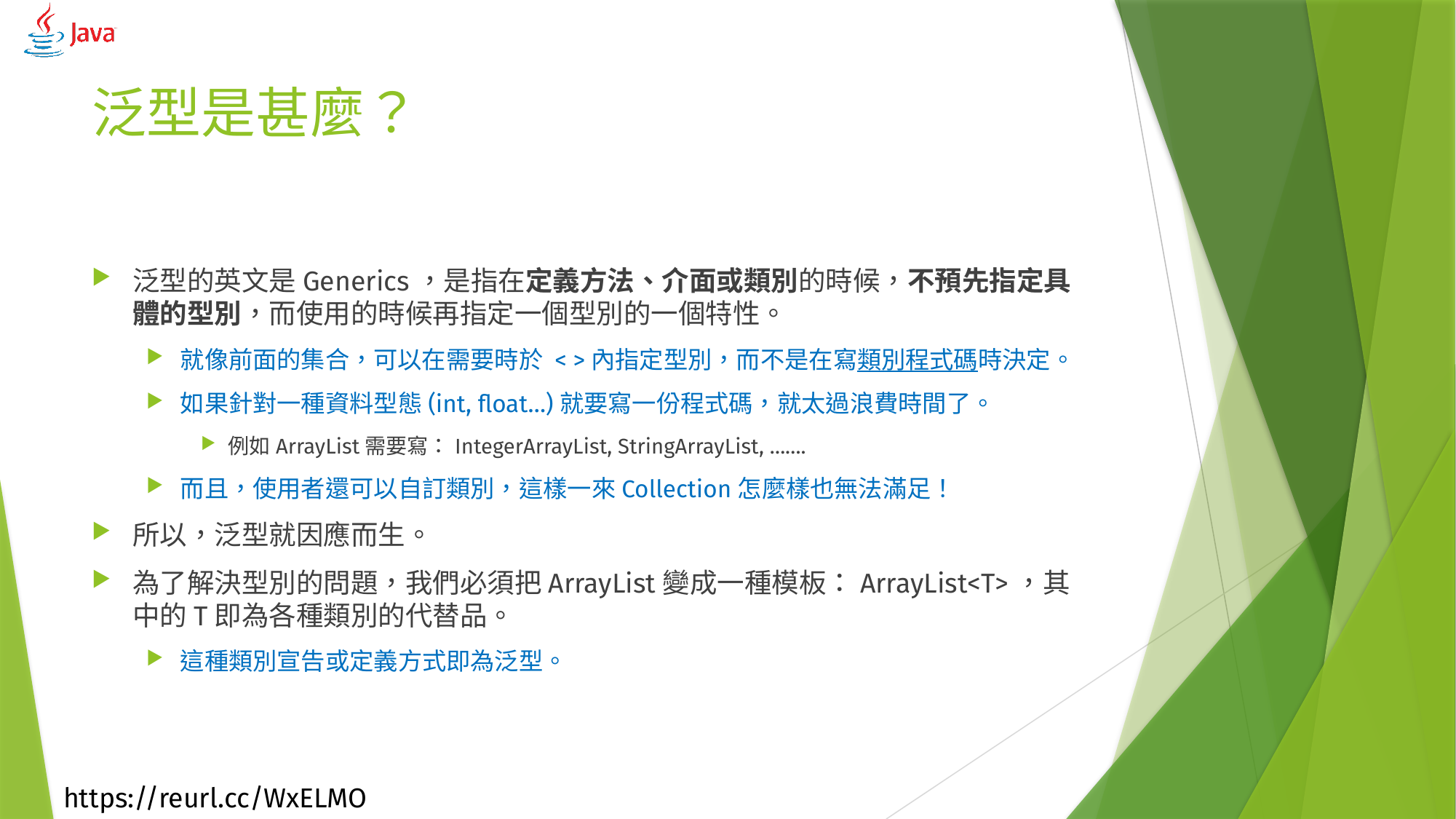

# 泛型是甚麼？
泛型的英文是Generics，是指在定義方法、介面或類別的時候，不預先指定具體的型別，而使用的時候再指定一個型別的一個特性。
就像前面的集合，可以在需要時於 < >內指定型別，而不是在寫類別程式碼時決定。
如果針對一種資料型態(int, float…)就要寫一份程式碼，就太過浪費時間了。
例如ArrayList需要寫：IntegerArrayList, StringArrayList, …….
而且，使用者還可以自訂類別，這樣一來Collection怎麼樣也無法滿足！
所以，泛型就因應而生。
為了解決型別的問題，我們必須把ArrayList變成一種模板：ArrayList<T>，其中的T即為各種類別的代替品。
這種類別宣告或定義方式即為泛型。